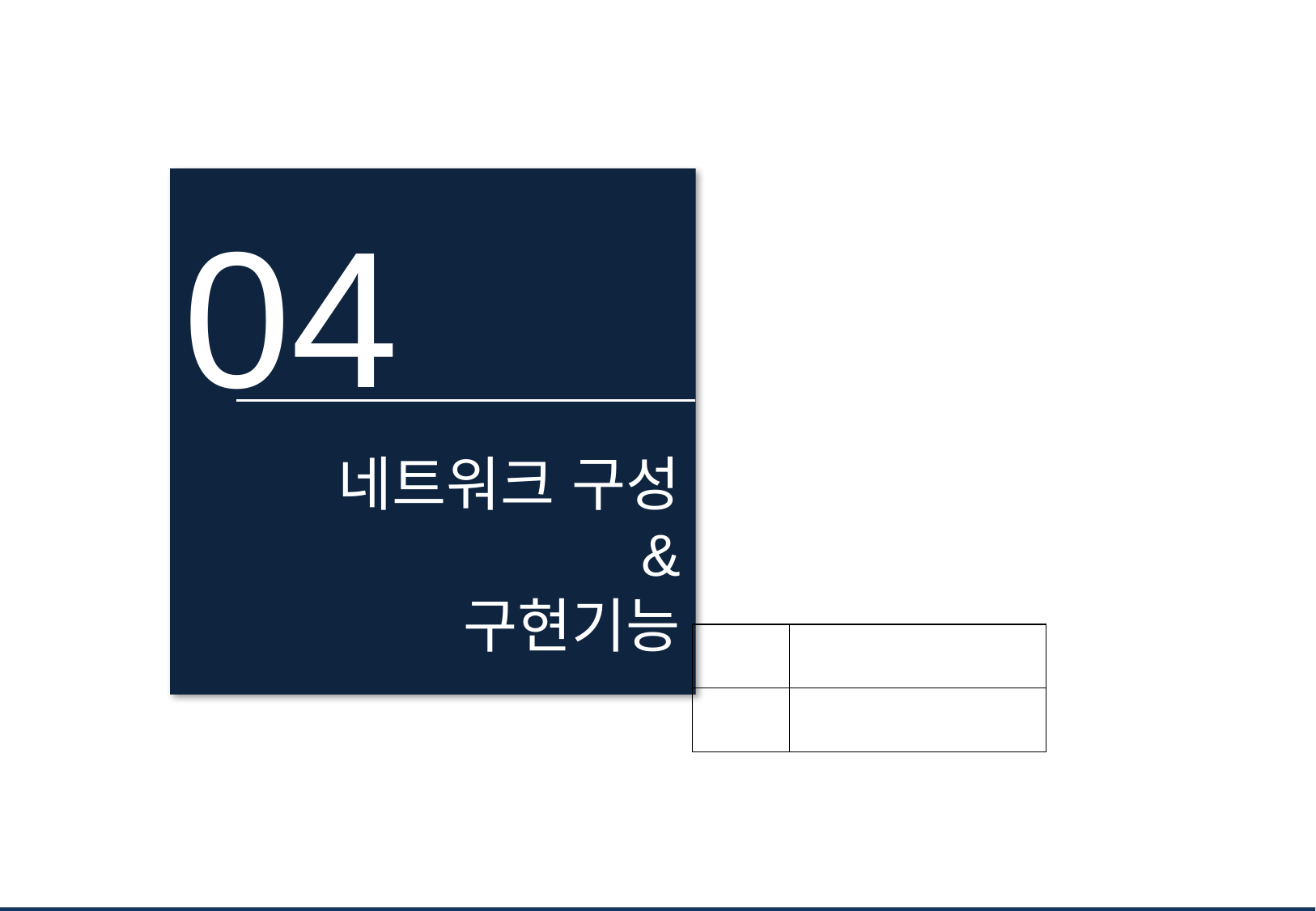

04
네트워크 구성
&
구현기능
|  |  |
| --- | --- |
|  |  |